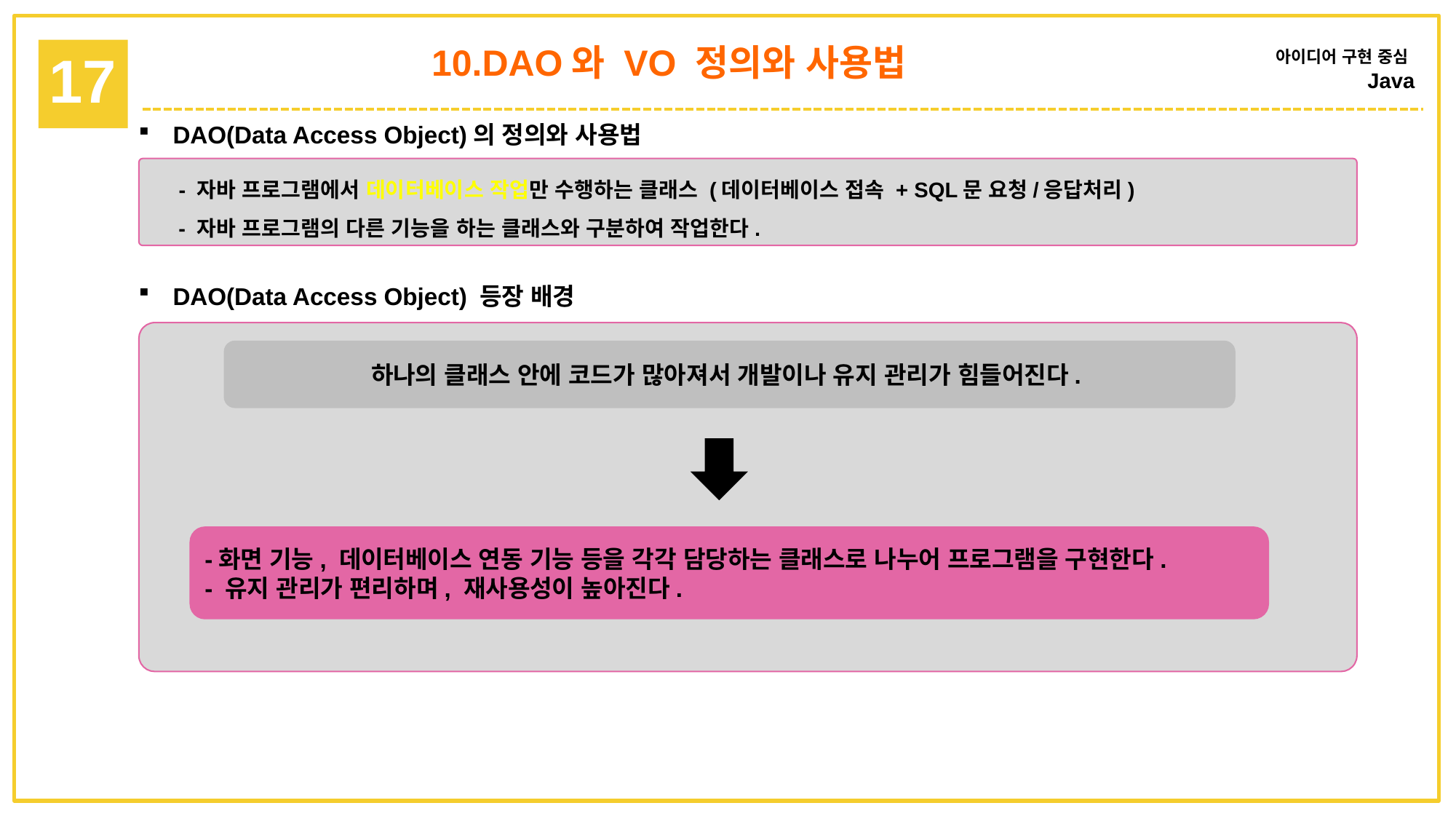

10.DAO와 VO 정의와 사용법
아이디어 구현 중심
Java
17

DAO(Data Access Object)의 정의와 사용법

  - 자바 프로그램에서 데이터베이스 작업만 수행하는 클래스 (데이터베이스 접속 + SQL문 요청/응답처리)
  - 자바 프로그램의 다른 기능을 하는 클래스와 구분하여 작업한다.
DAO(Data Access Object) 등장 배경

하나의 클래스 안에 코드가 많아져서 개발이나 유지 관리가 힘들어진다.

-화면 기능, 데이터베이스 연동 기능 등을 각각 담당하는 클래스로 나누어 프로그램을 구현한다.
- 유지 관리가 편리하며, 재사용성이 높아진다.